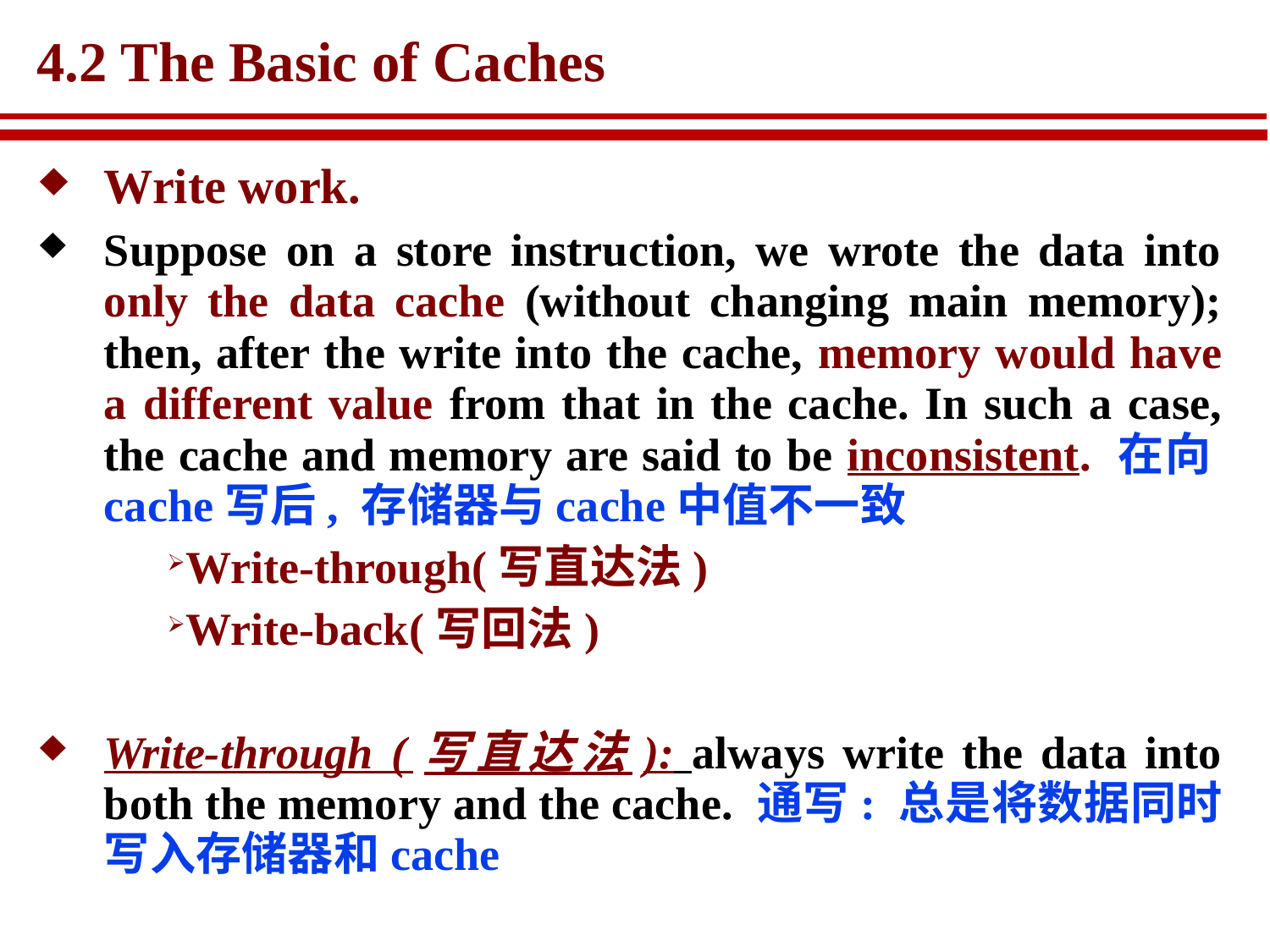

# 4.2 The Basic of Caches
Write work.
Suppose on a store instruction, we wrote the data into only the data cache (without changing main memory); then, after the write into the cache, memory would have a different value from that in the cache. In such a case, the cache and memory are said to be inconsistent. 在向cache写后, 存储器与cache中值不一致
Write-through(写直达法)
Write-back(写回法)

Write-through (写直达法): always write the data into both the memory and the cache. 通写: 总是将数据同时写入存储器和cache